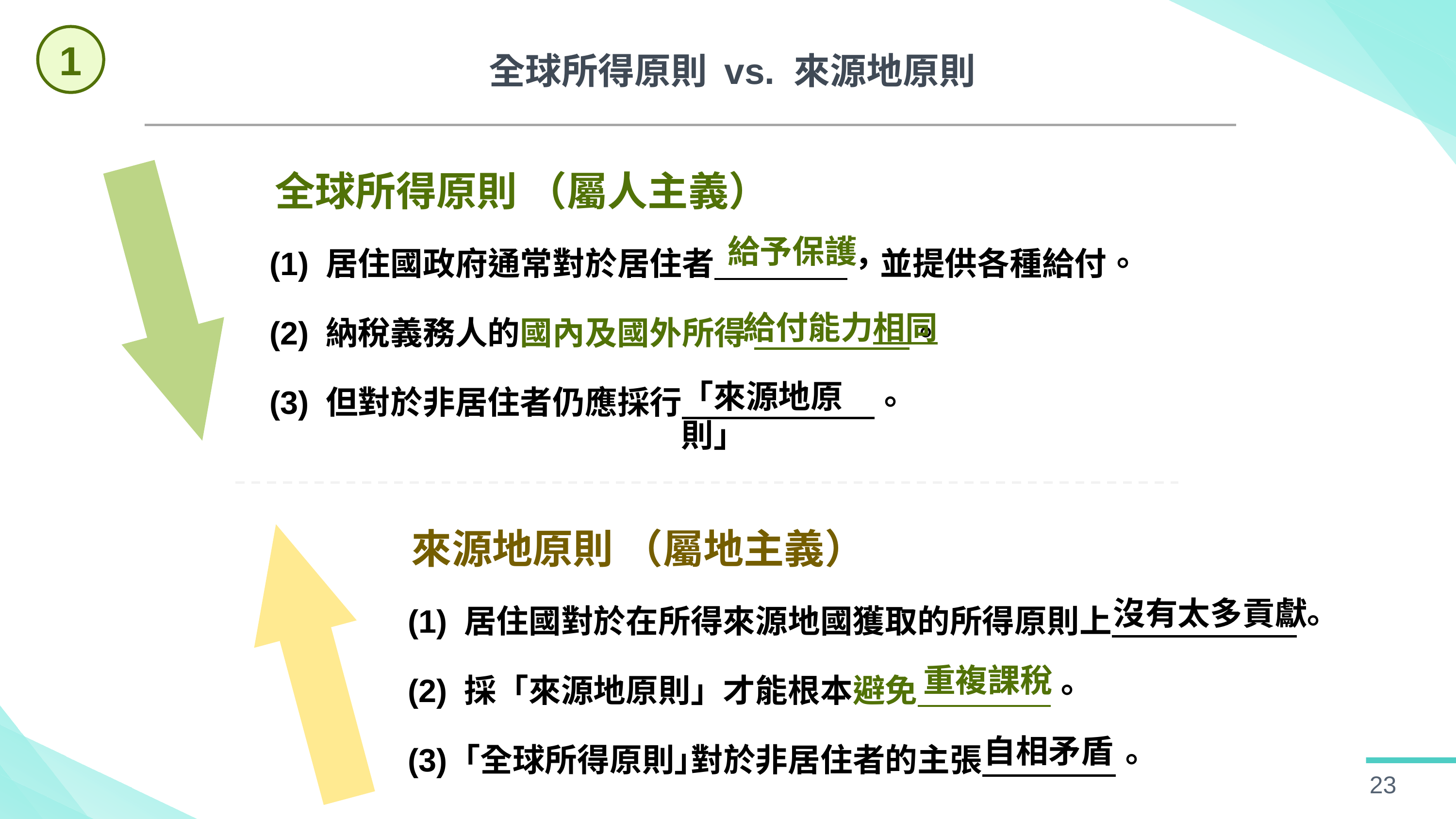

1
 全球所得原則 vs. 來源地原則
   全球所得原則 （屬人主義）

   (1) 居住國政府通常對於居住者                  ，並提供各種給付。
   (2) 納稅義務人的國內及國外所得                      。
   (3) 但對於非居住者仍應採行                          。
給予保護
給付能力相同
「來源地原則」
來源地原則 （屬地主義）
(1) 居住國對於在所得來源地國獲取的所得原則上                         。
(2) 採「來源地原則」才能根本避免                  。
(3) ｢全球所得原則｣對於非居住者的主張                  。

沒有太多貢獻
重複課稅

自相矛盾
23